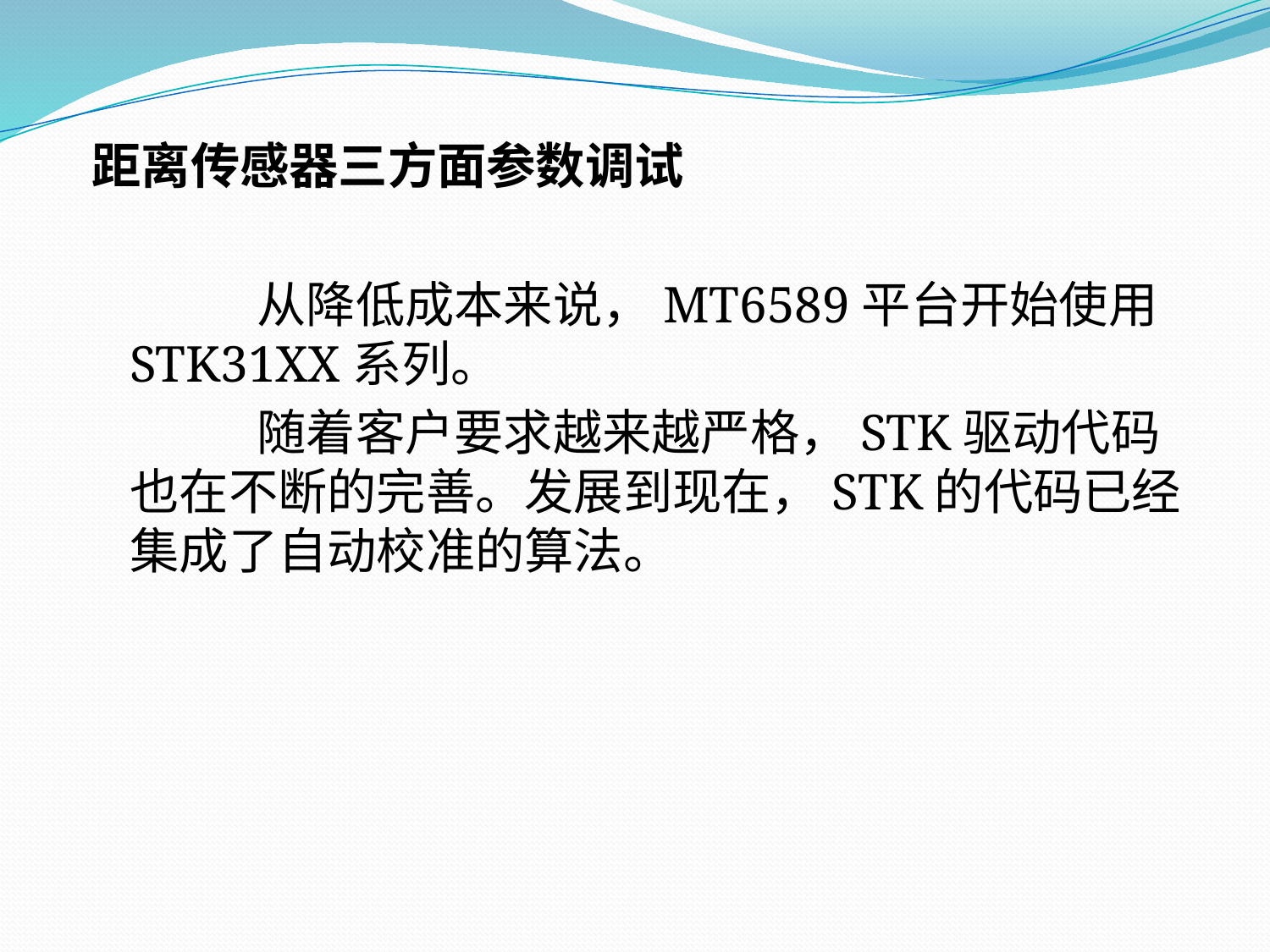

距离传感器三方面参数调试

		从降低成本来说，MT6589平台开始使用STK31XX系列。
		随着客户要求越来越严格，STK驱动代码也在不断的完善。发展到现在，STK的代码已经集成了自动校准的算法。